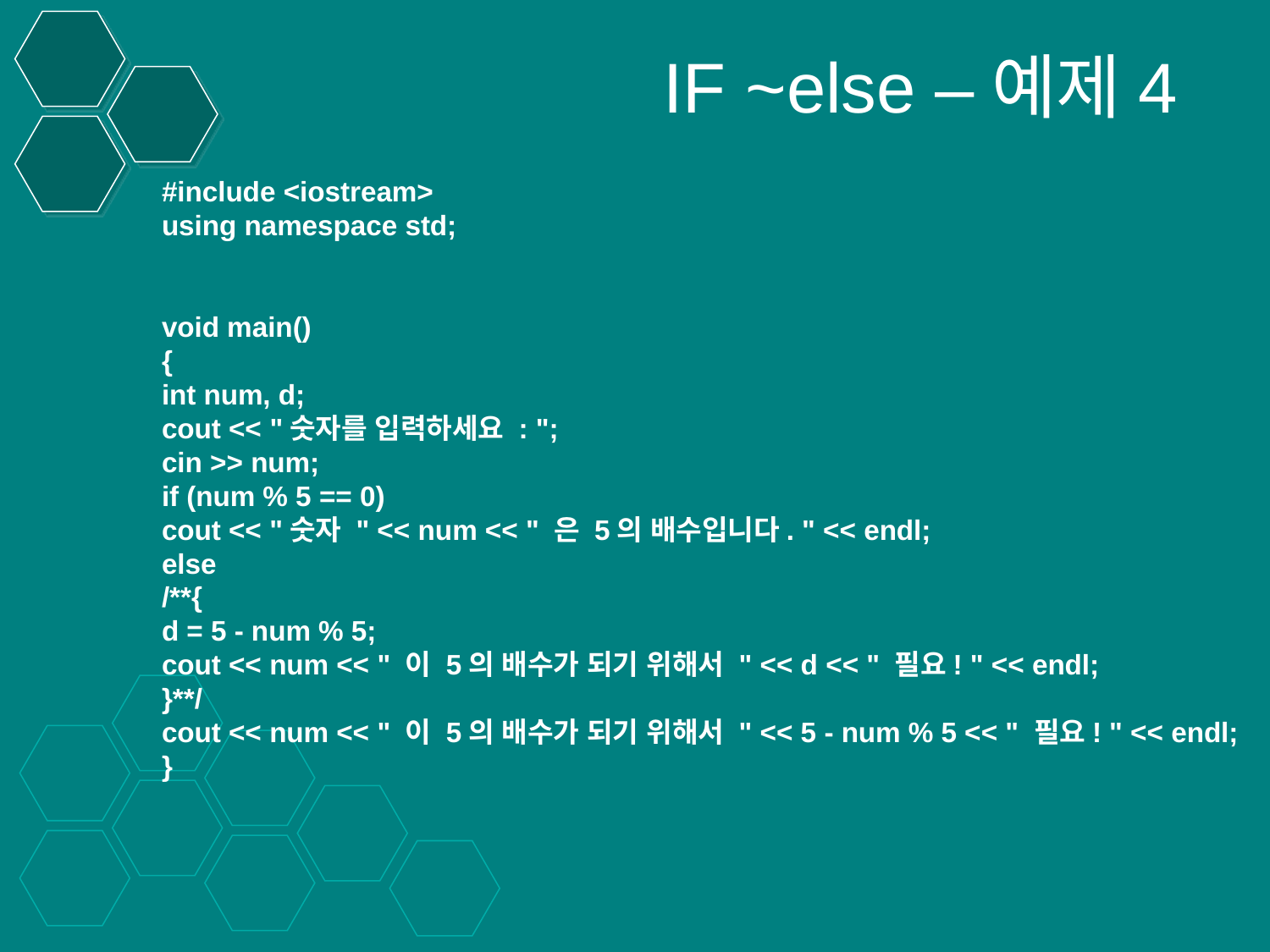

IF ~else –예제4
#include <iostream>
using namespace std;

void main()
{
int num, d;
cout << "숫자를 입력하세요 : ";
cin >> num;
if (num % 5 == 0)
cout << "숫자 " << num << " 은 5의 배수입니다. " << endl;
else
/**{
d = 5 - num % 5;
cout << num << " 이 5의 배수가 되기 위해서 " << d << " 필요! " << endl;
}**/
cout << num << " 이 5의 배수가 되기 위해서 " << 5 - num % 5 << " 필요! " << endl;
}